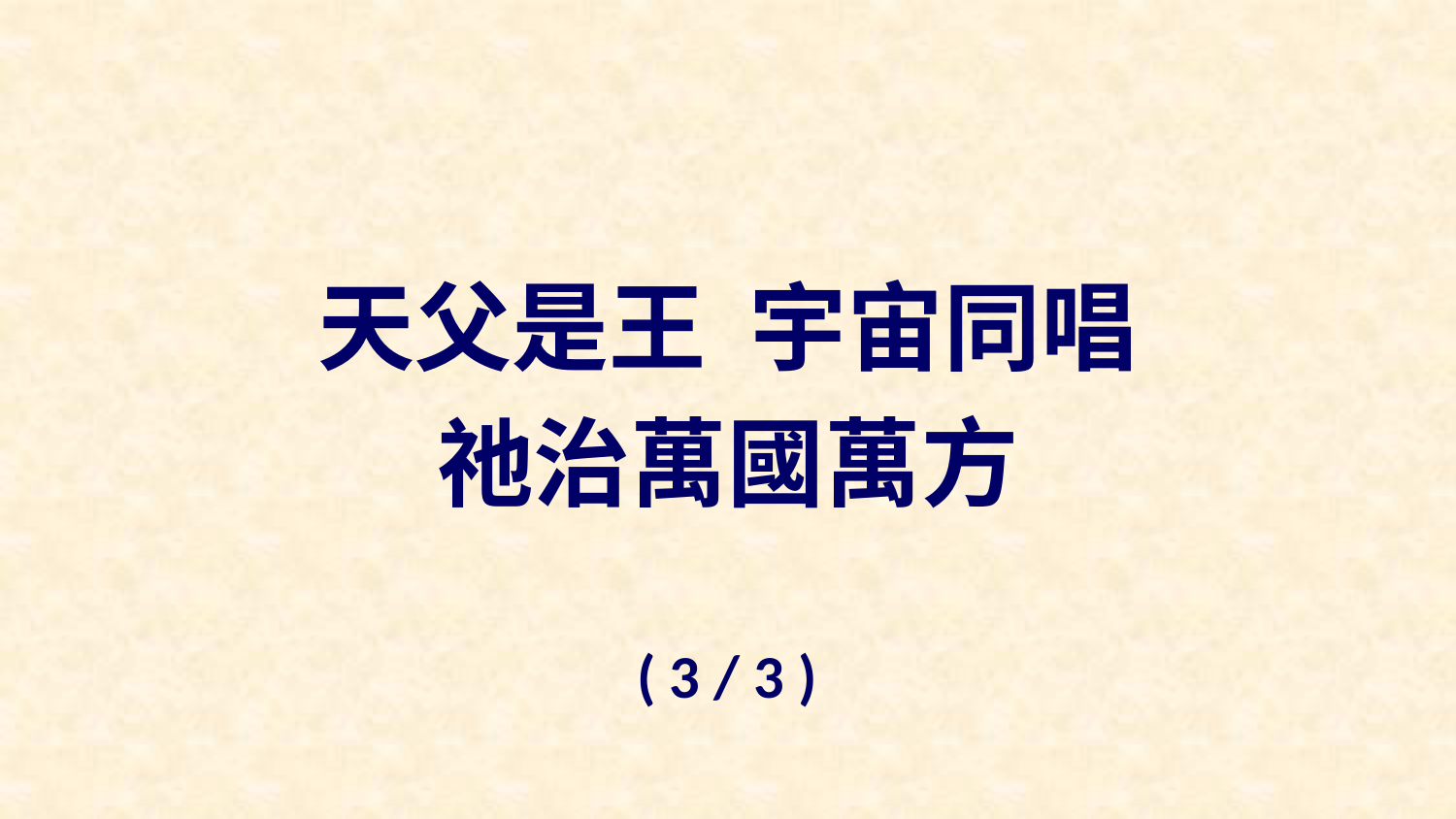

天父是王  宇宙同唱
祂治萬國萬方
( 3 / 3 )